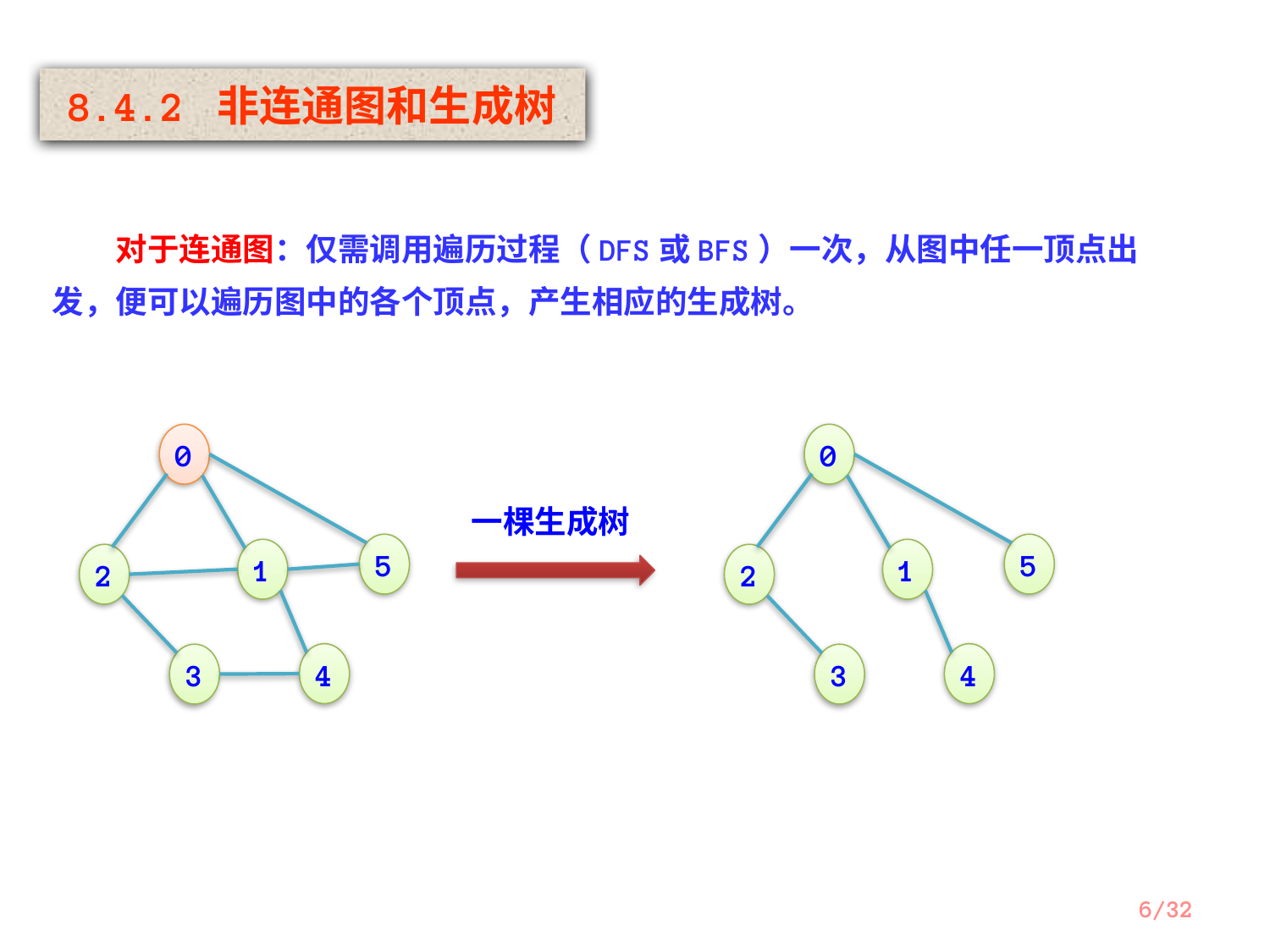

8.4.2 非连通图和生成树
　　对于连通图：仅需调用遍历过程（DFS或BFS）一次，从图中任一顶点出发，便可以遍历图中的各个顶点，产生相应的生成树。
0
0

5
1
2
4
3

一棵生成树

5
1
2
4
3
6/32